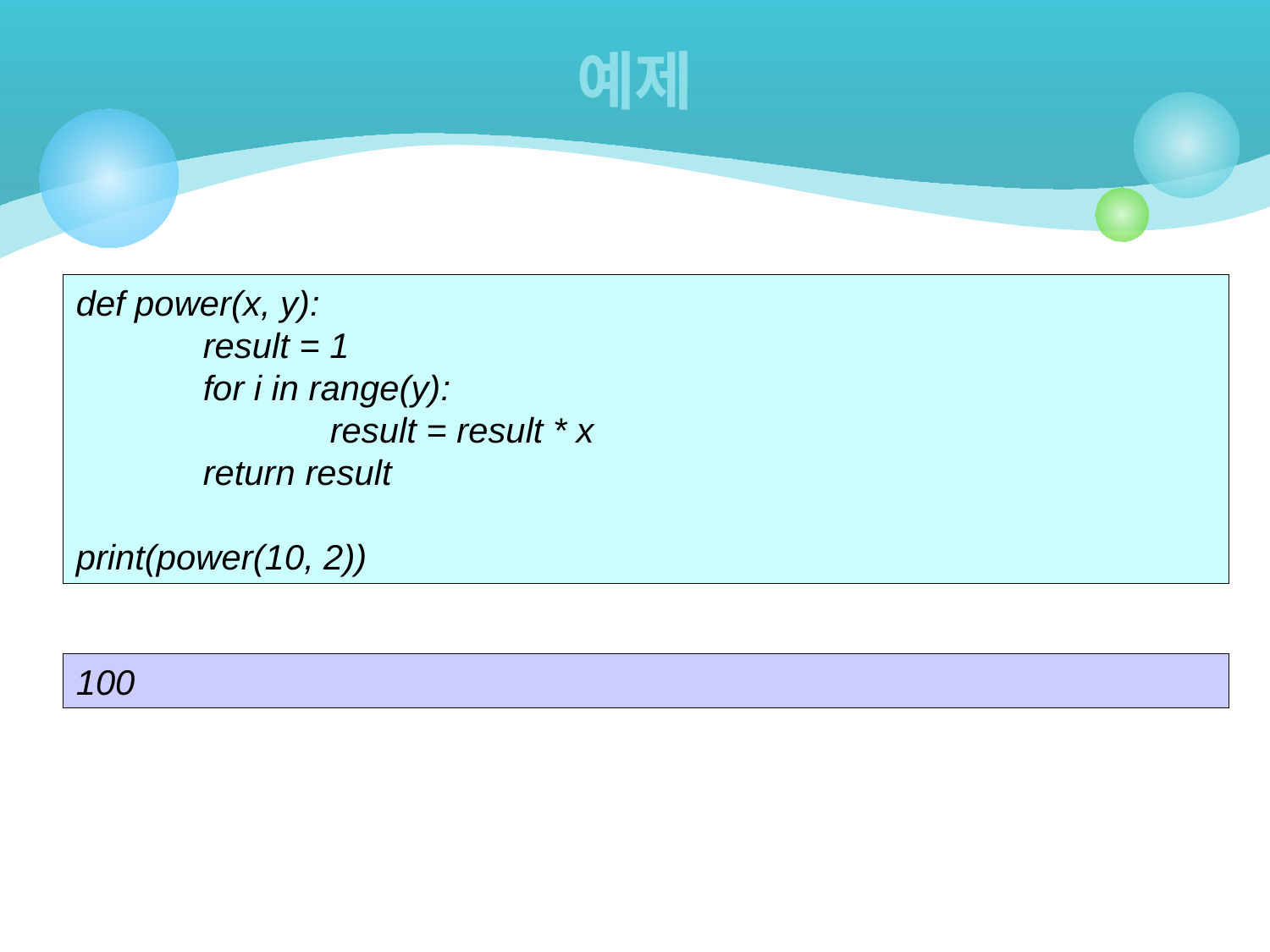

# 예제
def power(x, y):
	result = 1
	for i in range(y):
		result = result * x
	return result

print(power(10, 2))
100